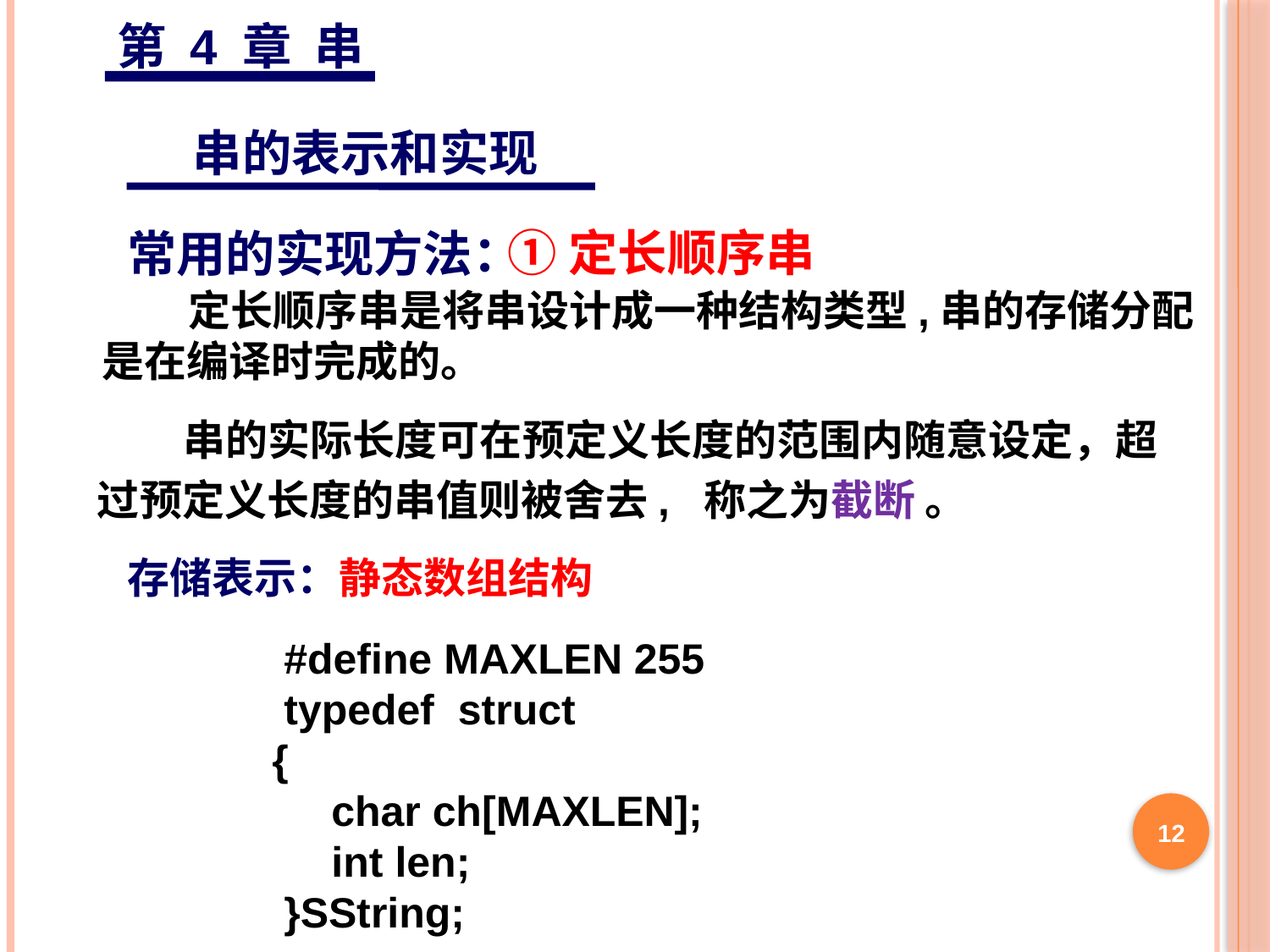

第 4 章  串

   串的表示和实现

①定长顺序串
常用的实现方法：
        定长顺序串是将串设计成一种结构类型,串的存储分配是在编译时完成的。
        串的实际长度可在预定义长度的范围内随意设定，超过预定义长度的串值则被舍去,  称之为截断 。
存储表示：静态数组结构
   #define MAXLEN 255
   typedef  struct
  {
       char ch[MAXLEN];
       int len;
   }SString;
12